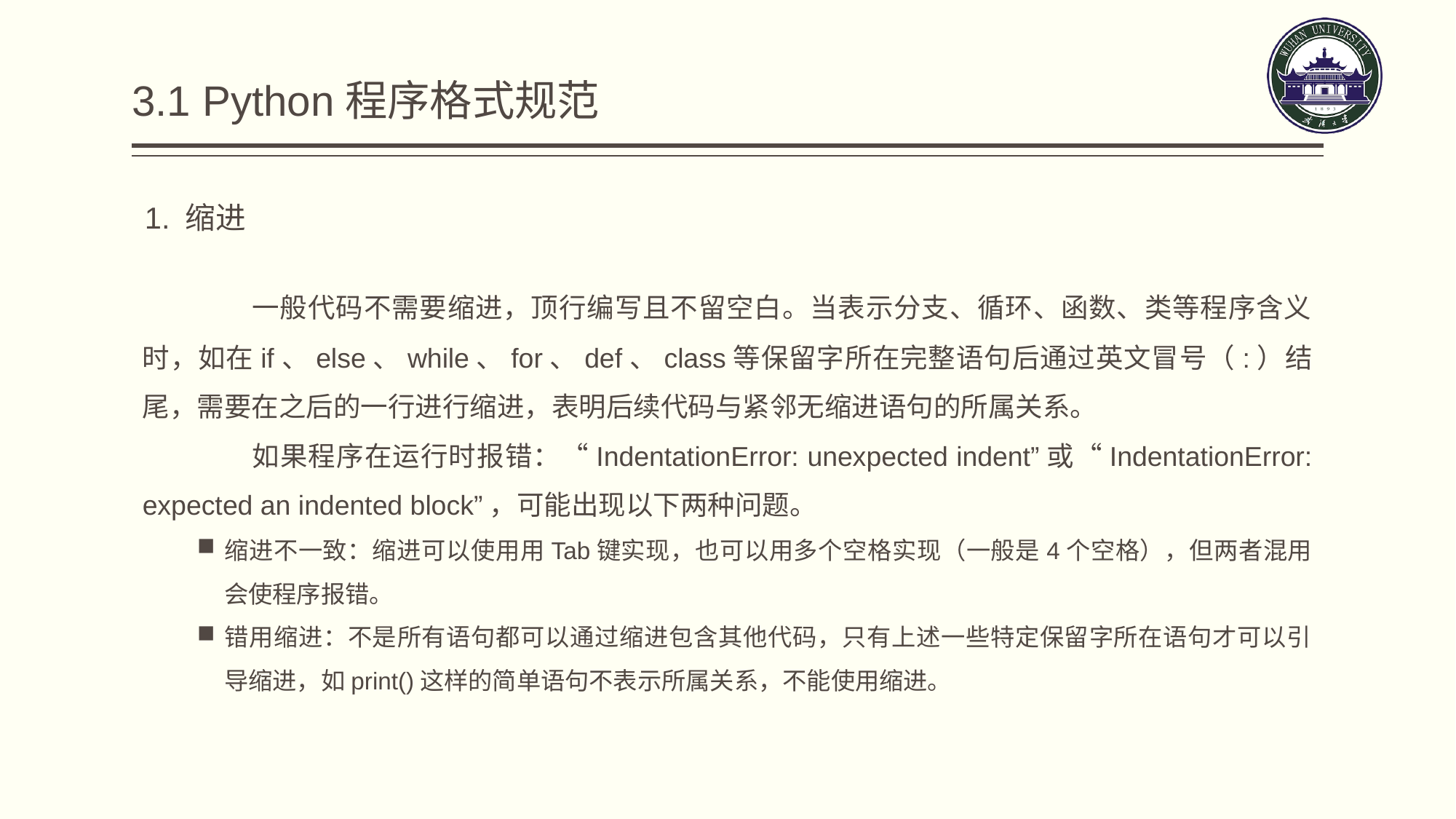

3.1 Python程序格式规范
1. 缩进
	一般代码不需要缩进，顶行编写且不留空白。当表示分支、循环、函数、类等程序含义时，如在if、else、while、for、def、class等保留字所在完整语句后通过英文冒号（:）结尾，需要在之后的一行进行缩进，表明后续代码与紧邻无缩进语句的所属关系。
	如果程序在运行时报错：“IndentationError: unexpected indent”或“IndentationError: expected an indented block”，可能出现以下两种问题。
缩进不一致：缩进可以使用用Tab键实现，也可以用多个空格实现（一般是4个空格），但两者混用会使程序报错。
错用缩进：不是所有语句都可以通过缩进包含其他代码，只有上述一些特定保留字所在语句才可以引导缩进，如print()这样的简单语句不表示所属关系，不能使用缩进。